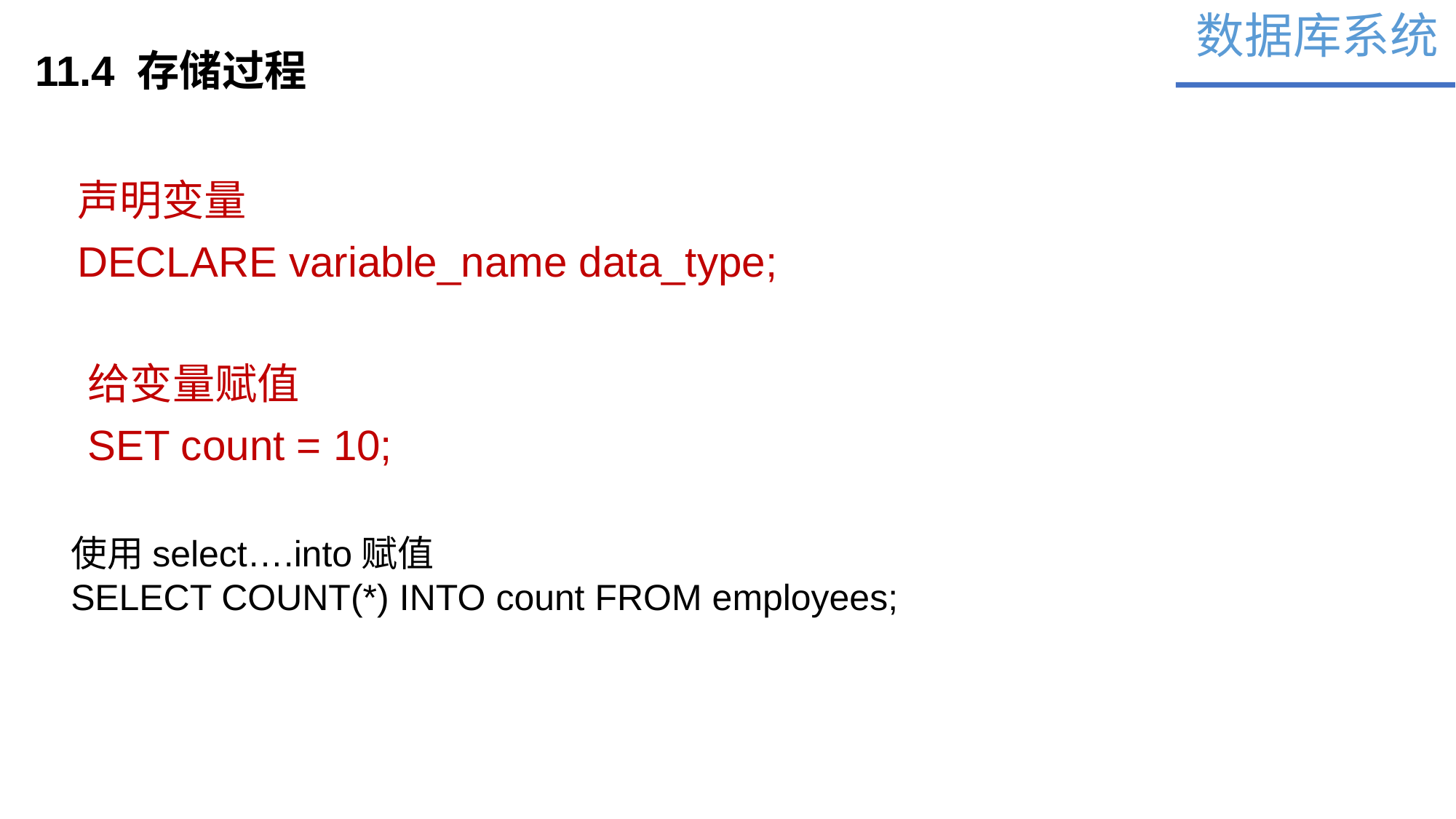

数据库系统
11.4 存储过程

声明变量
DECLARE variable_name data_type;
给变量赋值
SET count = 10;
使用select….into赋值
SELECT COUNT(*) INTO count FROM employees;